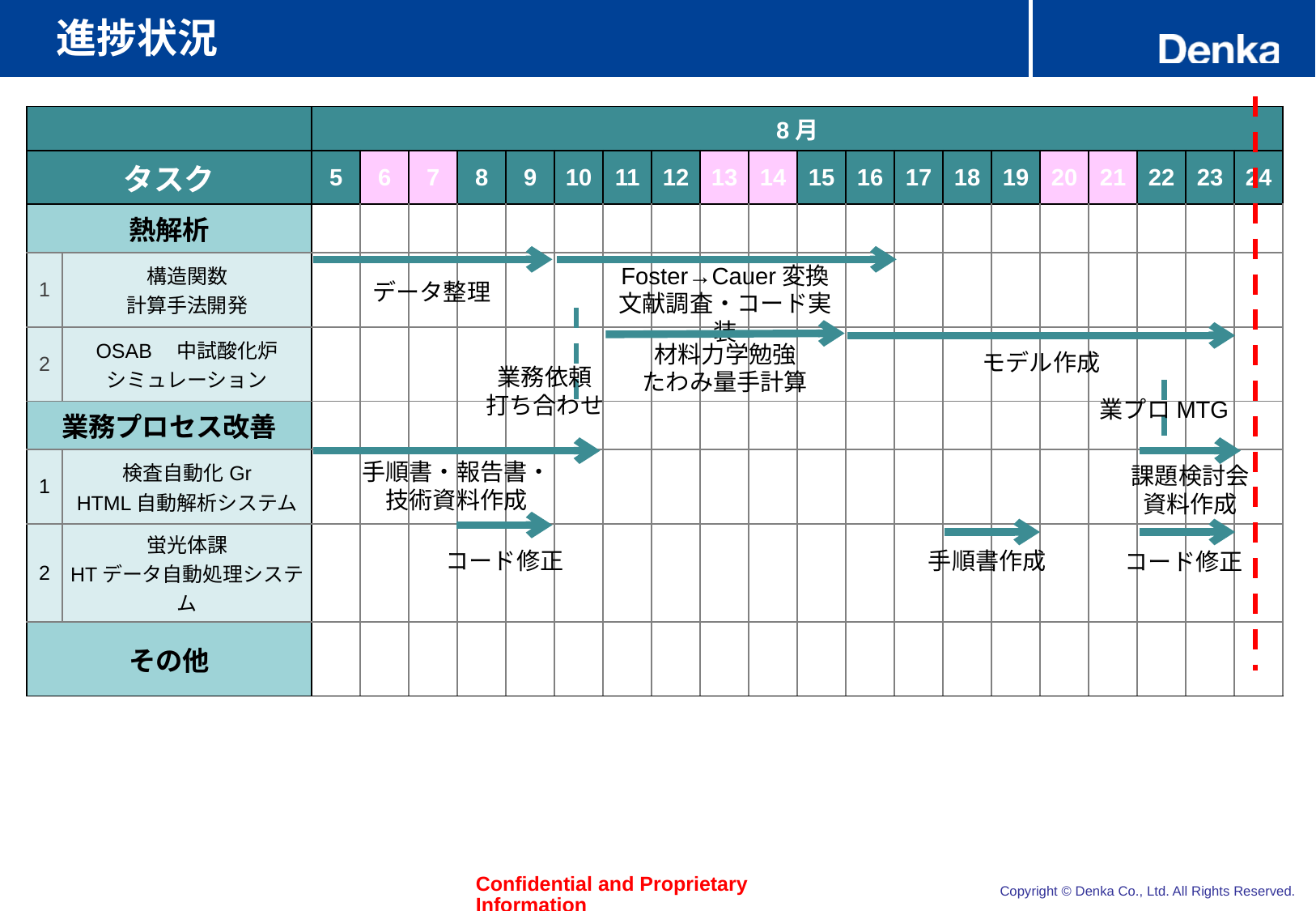

# 進捗状況
|  |  | 8月 |  | 8月 |  |  |  |  |  |  |  | 8月 |  |  |  |  |  |  |  |  |  |
| --- | --- | --- | --- | --- | --- | --- | --- | --- | --- | --- | --- | --- | --- | --- | --- | --- | --- | --- | --- | --- | --- |
| タスク |  | 5 | 6 | 7 | 8 | 9 | 10 | 11 | 12 | 13 | 14 | 15 | 16 | 17 | 18 | 19 | 20 | 21 | 22 | 23 | 24 |
| 熱解析 |  |  |  |  |  |  |  |  |  |  |  |  |  |  |  |  |  |  |  |  |  |
| 1 | 構造関数 計算手法開発 |  |  |  |  |  |  |  |  |  |  |  |  |  |  |  |  |  |  |  |  |
| 2 | OSAB　中試酸化炉 シミュレーション |  |  |  |  |  |  |  |  |  |  |  |  |  |  |  |  |  |  |  |  |
| 業務プロセス改善 |  |  |  |  |  |  |  |  |  |  |  |  |  |  |  |  |  |  |  |  |  |
| 1 | 検査自動化Gr HTML自動解析システム |  |  |  |  |  |  |  |  |  |  |  |  |  |  |  |  |  |  |  |  |
| 2 | 蛍光体課 HTデータ自動処理システム |  |  |  |  |  |  |  |  |  |  |  |  |  |  |  |  |  |  |  |  |
| その他 |  |  |  |  |  |  |  |  |  |  |  |  |  |  |  |  |  |  |  |  |  |
Foster→Cauer変換文献調査・コード実装
データ整理
材料力学勉強
たわみ量手計算
モデル作成
業務依頼
打ち合わせ
業プロMTG
手順書・報告書・
技術資料作成
課題検討会
資料作成
コード修正
手順書作成
コード修正